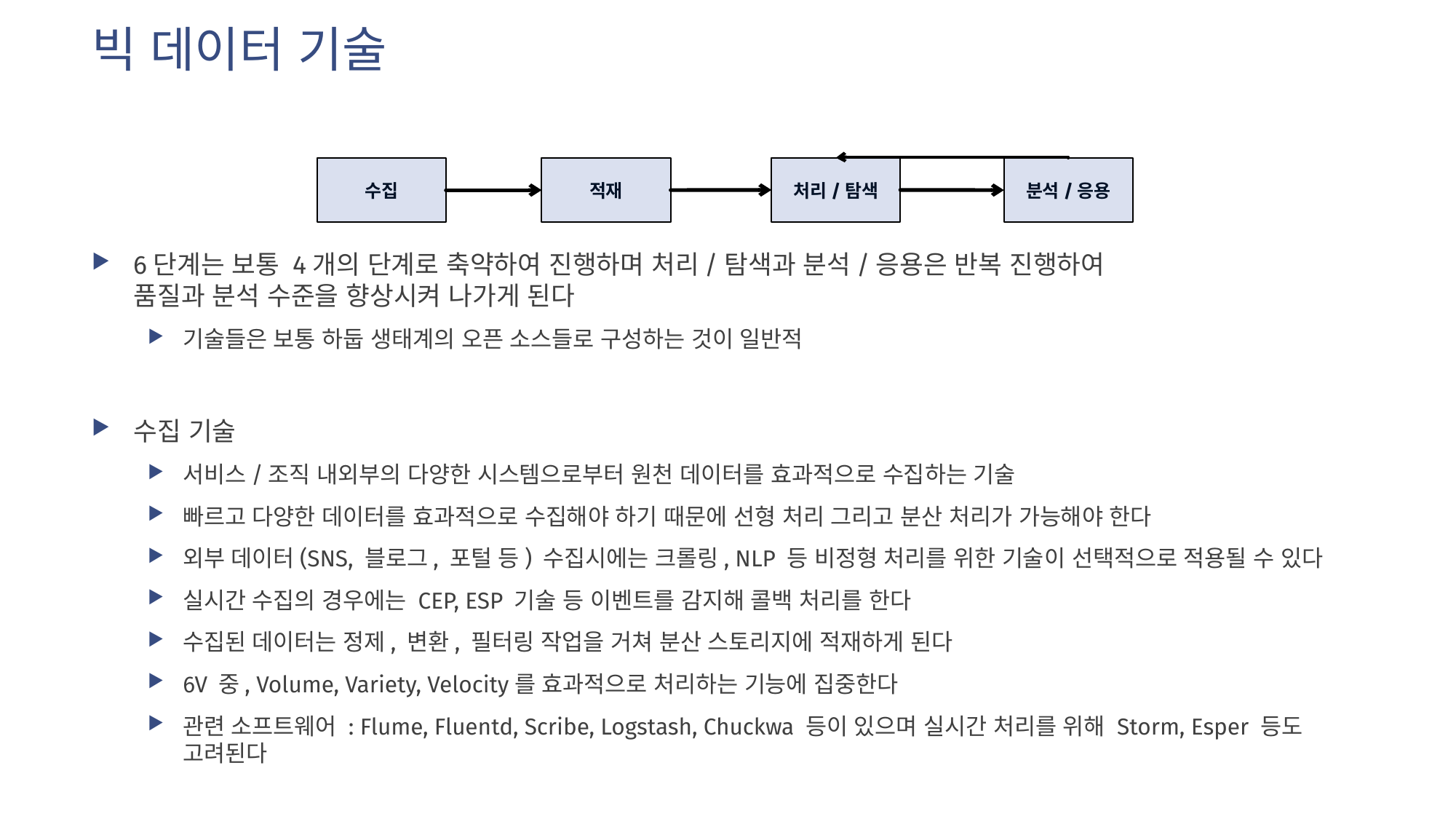

# 빅 데이터 기술

처리/탐색

수집
적재
분석/응용
6단계는 보통 4개의 단계로 축약하여 진행하며 처리/탐색과 분석/응용은 반복 진행하여
품질과 분석 수준을 향상시켜 나가게 된다
기술들은 보통 하둡 생태계의 오픈 소스들로 구성하는 것이 일반적

수집 기술
서비스/조직 내외부의 다양한 시스템으로부터 원천 데이터를 효과적으로 수집하는 기술
빠르고 다양한 데이터를 효과적으로 수집해야 하기 때문에 선형 처리 그리고 분산 처리가 가능해야 한다
외부 데이터(SNS, 블로그, 포털 등) 수집시에는 크롤링, NLP 등 비정형 처리를 위한 기술이 선택적으로 적용될 수 있다
실시간 수집의 경우에는 CEP, ESP 기술 등 이벤트를 감지해 콜백 처리를 한다
수집된 데이터는 정제, 변환, 필터링 작업을 거쳐 분산 스토리지에 적재하게 된다
6V 중, Volume, Variety, Velocity를 효과적으로 처리하는 기능에 집중한다
관련 소프트웨어 : Flume, Fluentd, Scribe, Logstash, Chuckwa 등이 있으며 실시간 처리를 위해 Storm, Esper 등도 고려된다